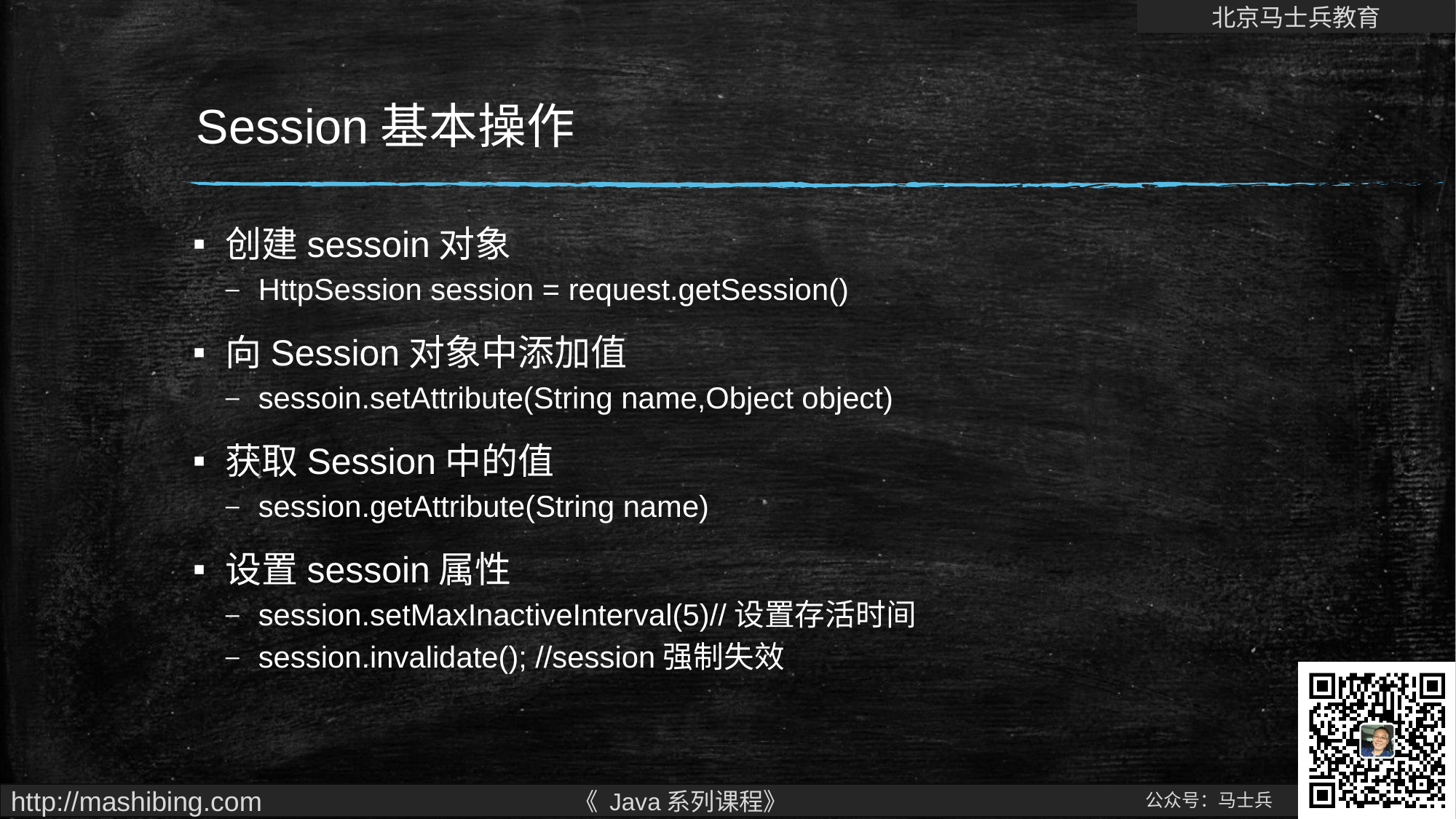

# Session基本操作
创建sessoin对象
HttpSession session = request.getSession()
向Session对象中添加值
sessoin.setAttribute(String name,Object object)
获取Session中的值
session.getAttribute(String name)
设置sessoin属性
session.setMaxInactiveInterval(5)//设置存活时间
session.invalidate(); //session强制失效